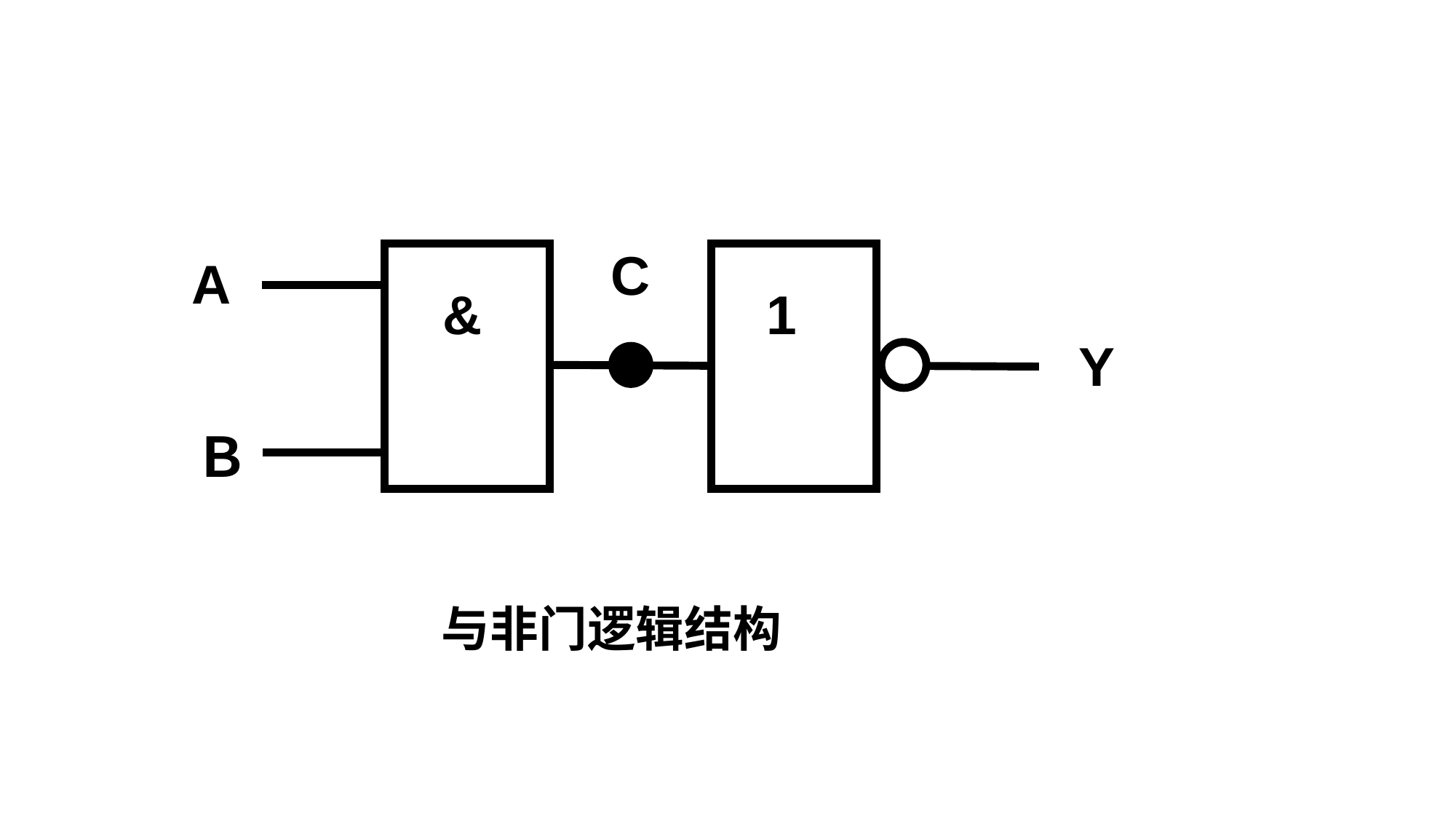

C

A
&
1
Y

Ｂ
与非门逻辑结构